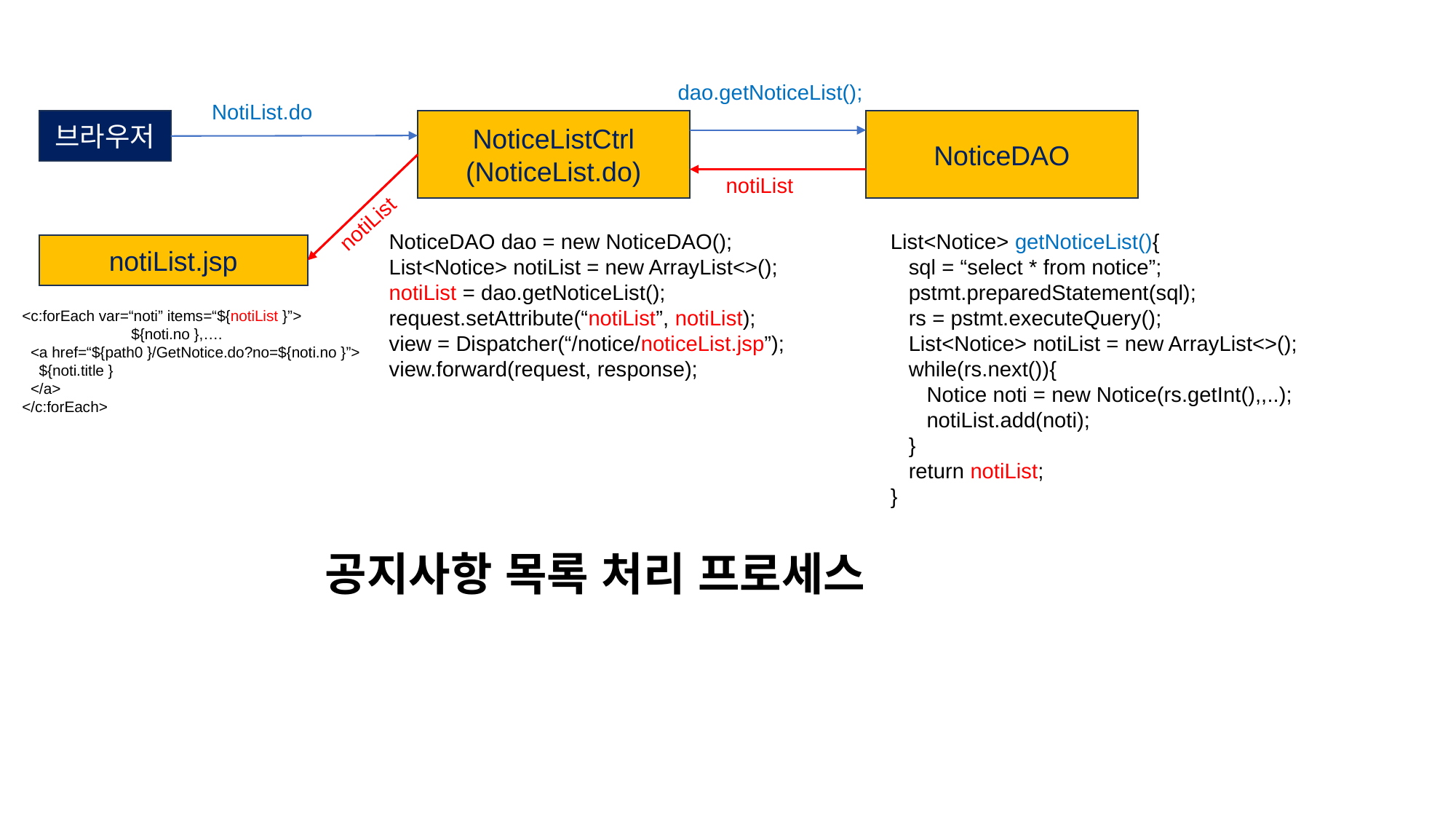

dao.getNoticeList();
NotiList.do
브라우저
NoticeListCtrl
(NoticeList.do)
NoticeDAO
notiList
notiList
NoticeDAO dao = new NoticeDAO();
List<Notice> notiList = new ArrayList<>();
notiList = dao.getNoticeList();
request.setAttribute(“notiList”, notiList);
view = Dispatcher(“/notice/noticeList.jsp”);
view.forward(request, response);
List<Notice> getNoticeList(){
   sql = “select * from notice”;
   pstmt.preparedStatement(sql);
   rs = pstmt.executeQuery();
   List<Notice> notiList = new ArrayList<>();
   while(rs.next()){
      Notice noti = new Notice(rs.getInt(),,..);
      notiList.add(noti);
   }
   return notiList;
}
notiList.jsp
<c:forEach var=“noti” items=“${notiList }”>
	${noti.no },….
  <a href=“${path0 }/GetNotice.do?no=${noti.no }”>
    ${noti.title }
  </a>
</c:forEach>
공지사항 목록 처리 프로세스